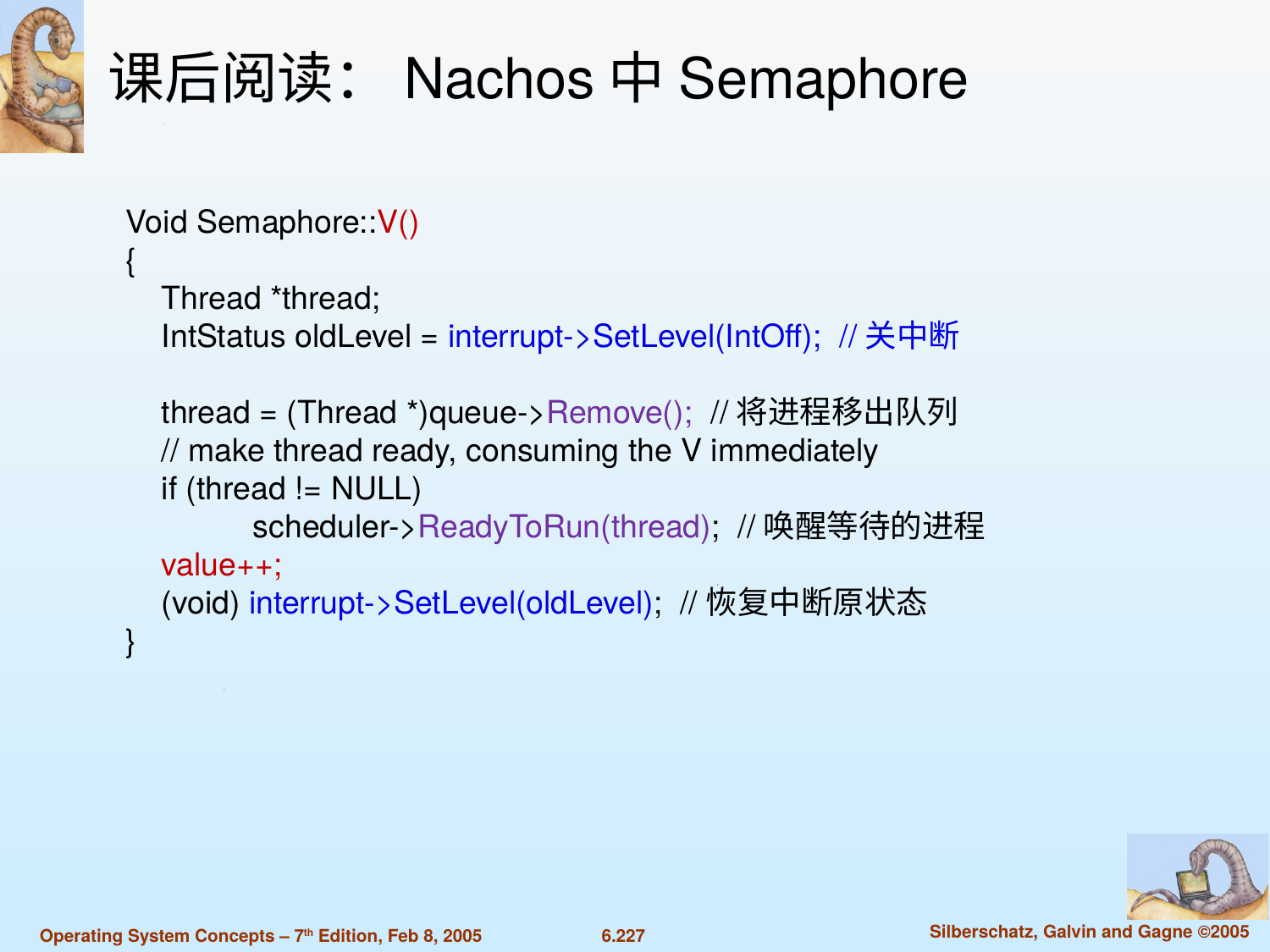

课后阅读：Nachos中Semaphore
Void Semaphore::V()
{
    Thread *thread;
    IntStatus oldLevel = interrupt->SetLevel(IntOff);  //关中断

    thread = (Thread *)queue->Remove();  //将进程移出队列
    // make thread ready, consuming the V immediately
    if (thread != NULL)
	scheduler->ReadyToRun(thread);  //唤醒等待的进程
    value++;
    (void) interrupt->SetLevel(oldLevel);  //恢复中断原状态
}